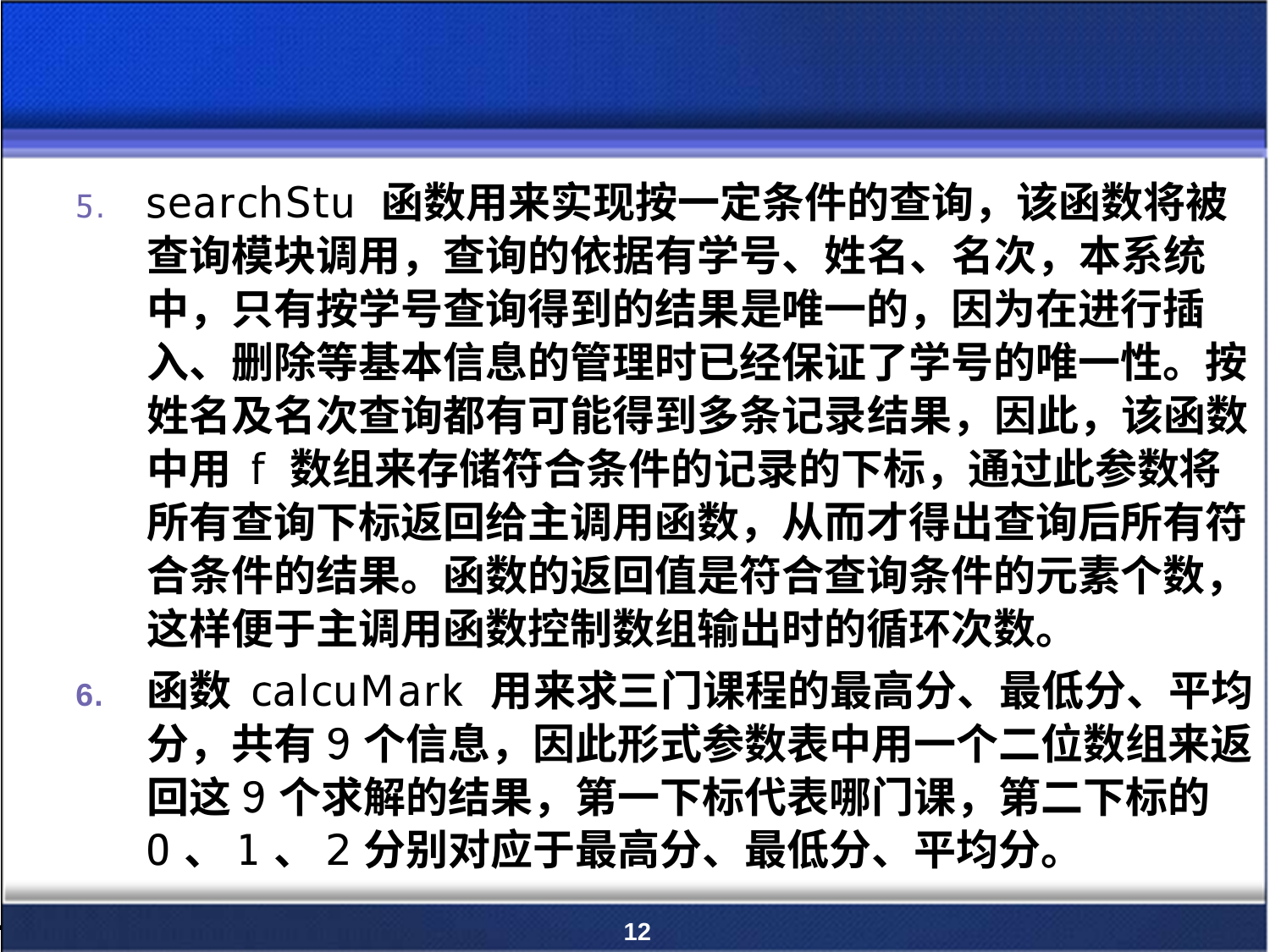

#
searchStu 函数用来实现按一定条件的查询，该函数将被查询模块调用，查询的依据有学号、姓名、名次，本系统中，只有按学号查询得到的结果是唯一的，因为在进行插入、删除等基本信息的管理时已经保证了学号的唯一性。按姓名及名次查询都有可能得到多条记录结果，因此，该函数中用 f 数组来存储符合条件的记录的下标，通过此参数将所有查询下标返回给主调用函数，从而才得出查询后所有符合条件的结果。函数的返回值是符合查询条件的元素个数，这样便于主调用函数控制数组输出时的循环次数。
函数 calcuMark 用来求三门课程的最高分、最低分、平均分，共有9个信息，因此形式参数表中用一个二位数组来返回这9个求解的结果，第一下标代表哪门课，第二下标的0、1、2分别对应于最高分、最低分、平均分。

12